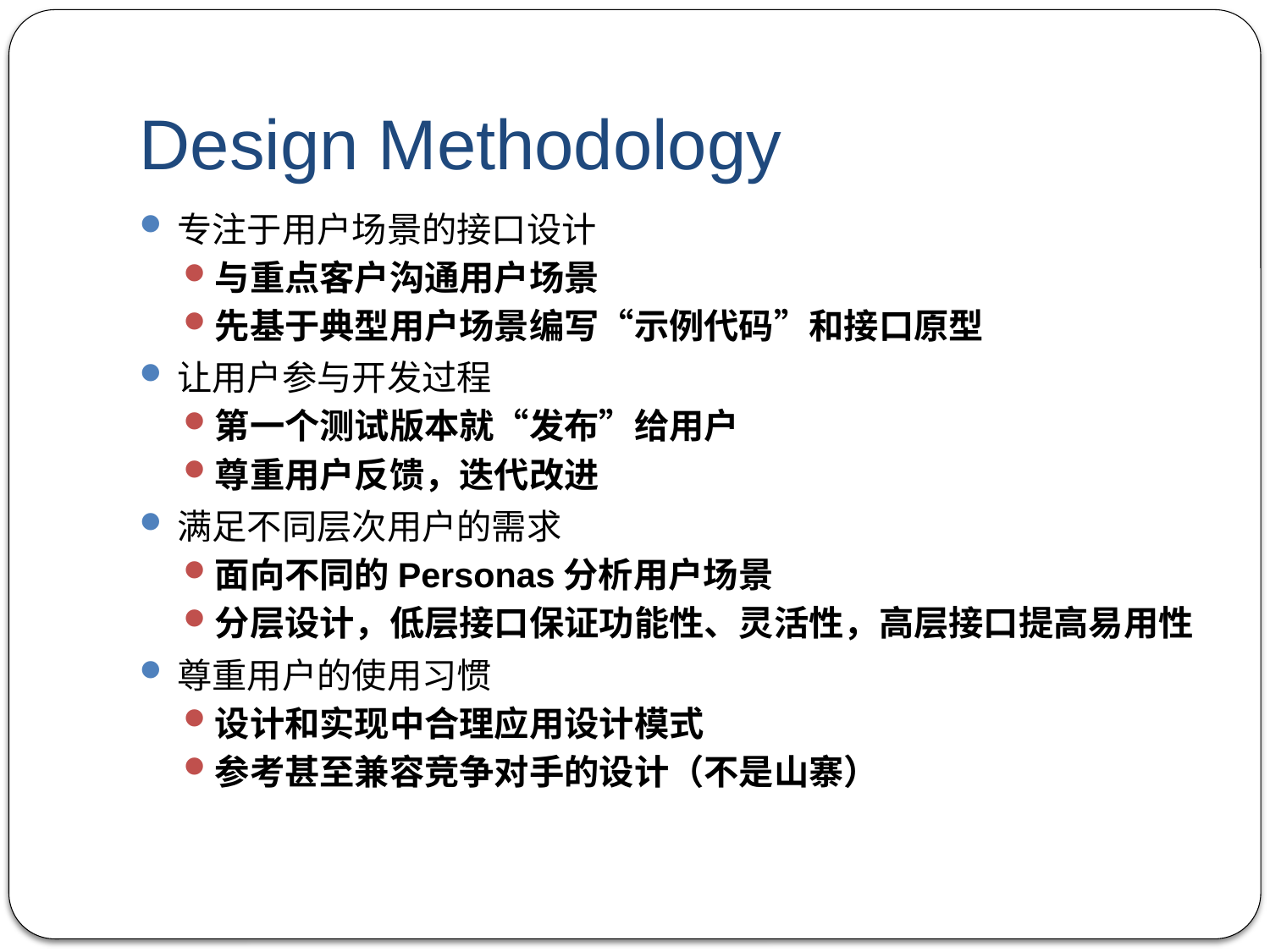

# Design Methodology
专注于用户场景的接口设计
与重点客户沟通用户场景
先基于典型用户场景编写“示例代码”和接口原型
让用户参与开发过程
第一个测试版本就“发布”给用户
尊重用户反馈，迭代改进
满足不同层次用户的需求
面向不同的Personas分析用户场景
分层设计，低层接口保证功能性、灵活性，高层接口提高易用性
尊重用户的使用习惯
设计和实现中合理应用设计模式
参考甚至兼容竞争对手的设计（不是山寨）